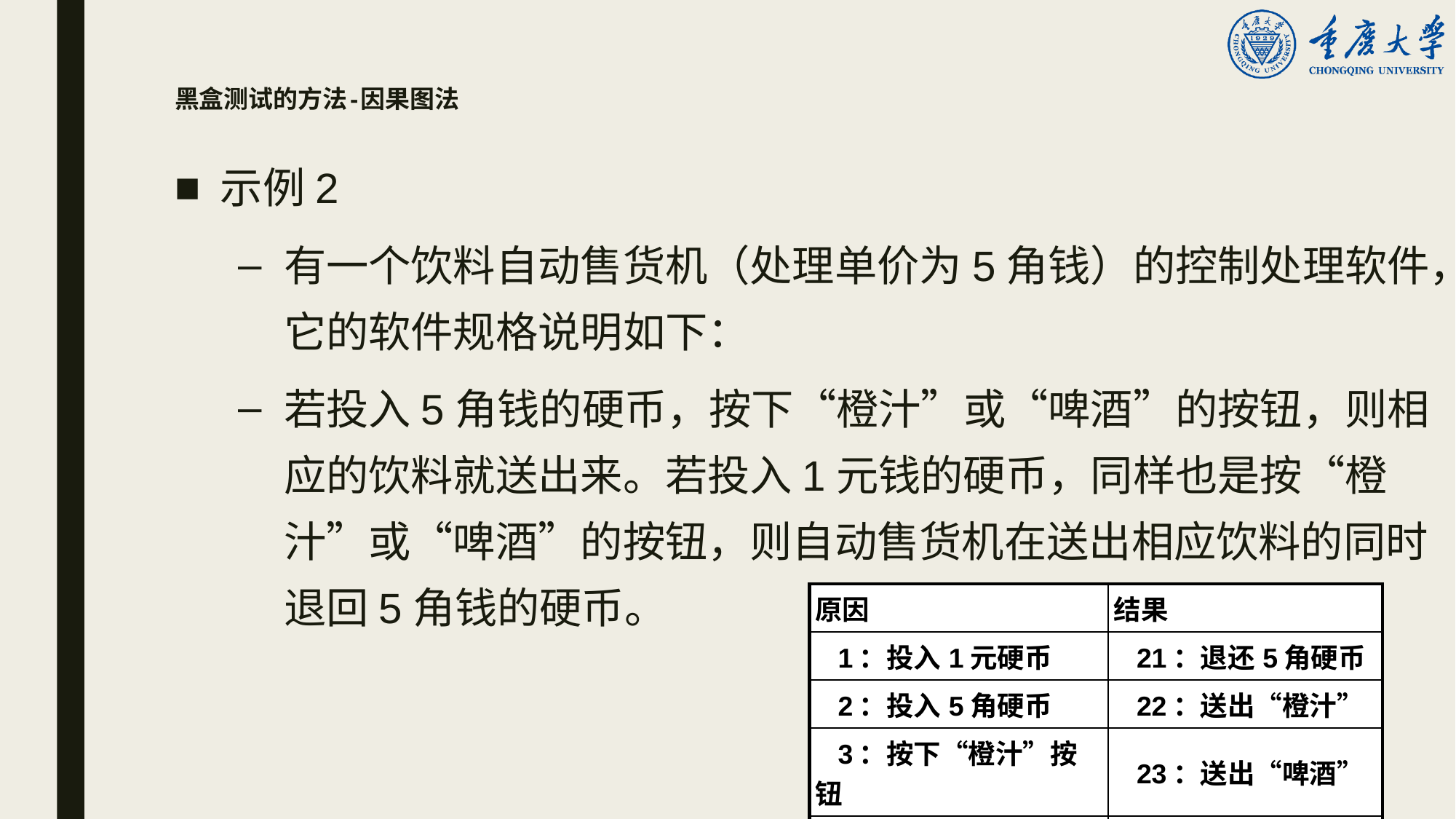

# 黑盒测试的方法-因果图法
示例2
有一个饮料自动售货机（处理单价为5角钱）的控制处理软件，它的软件规格说明如下：
若投入5角钱的硬币，按下“橙汁”或“啤酒”的按钮，则相应的饮料就送出来。若投入1元钱的硬币，同样也是按“橙汁”或“啤酒”的按钮，则自动售货机在送出相应饮料的同时退回5角钱的硬币。

| 原因 | 结果 |
| --- | --- |
| 1：投入1元硬币 | 21：退还5角硬币 |
| 2：投入5角硬币 | 22：送出“橙汁” |
| 3：按下“橙汁”按钮 | 23：送出“啤酒” |
| 4：按下“啤酒”按钮 |  |